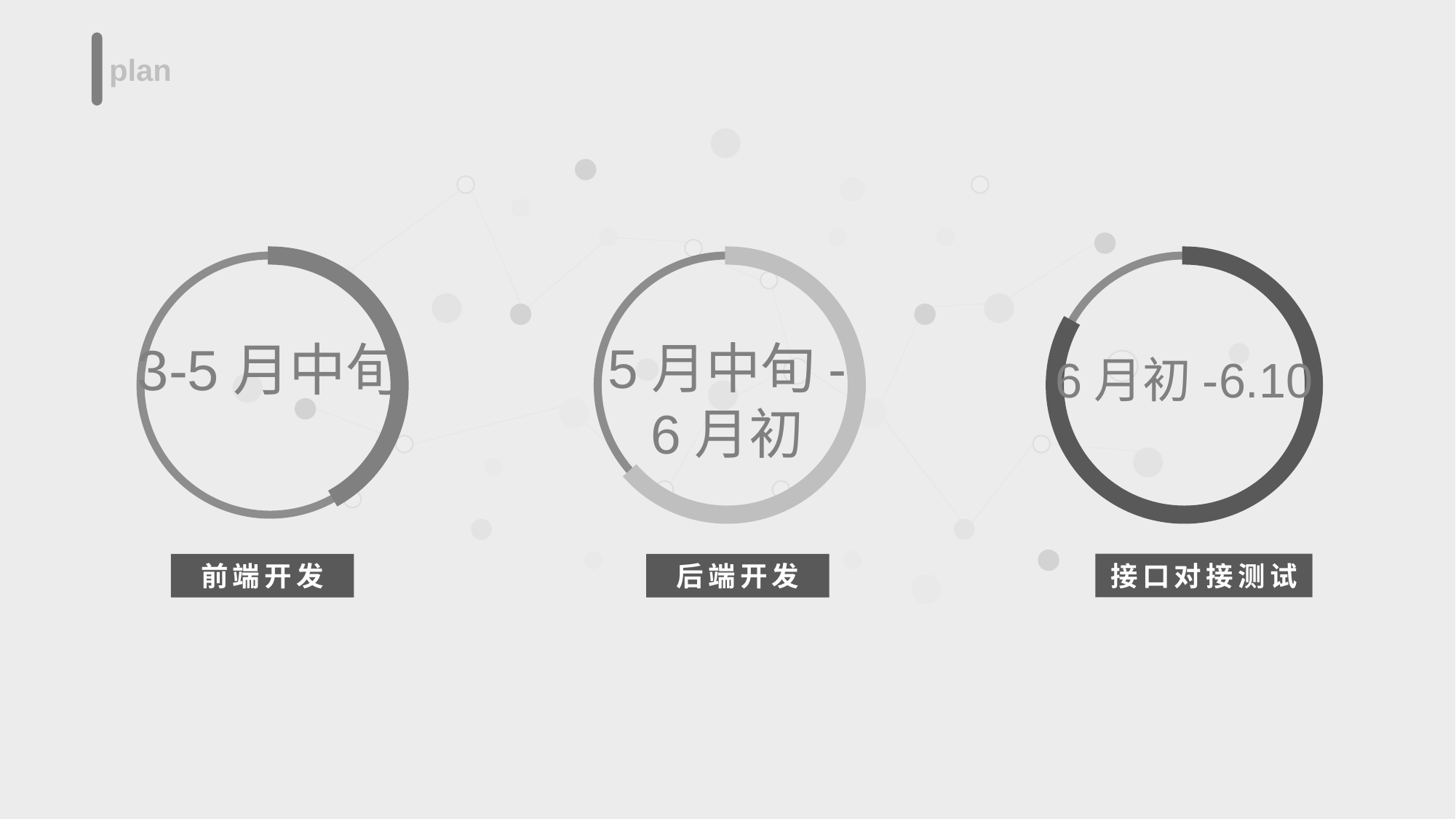

plan

3-5月中旬

5月中旬-
6月初

6月初-6.10

接口对接测试
前端开发
后端开发